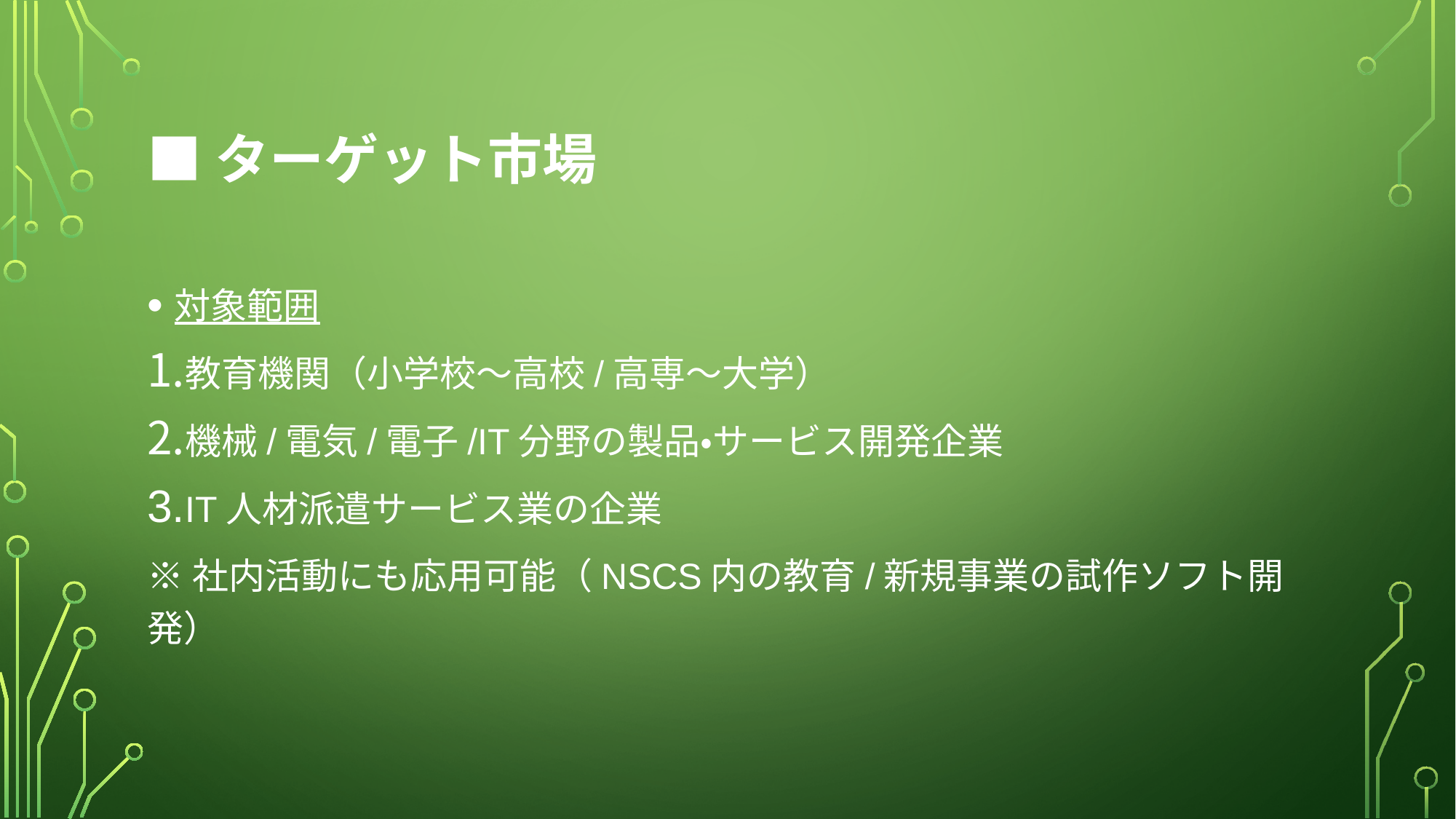

# ■ターゲット市場
対象範囲
教育機関（小学校～高校/高専～大学）
機械/電気/電子/IT分野の製品・サービス開発企業
IT人材派遣サービス業の企業
※社内活動にも応用可能（NSCS内の教育/新規事業の試作ソフト開発）